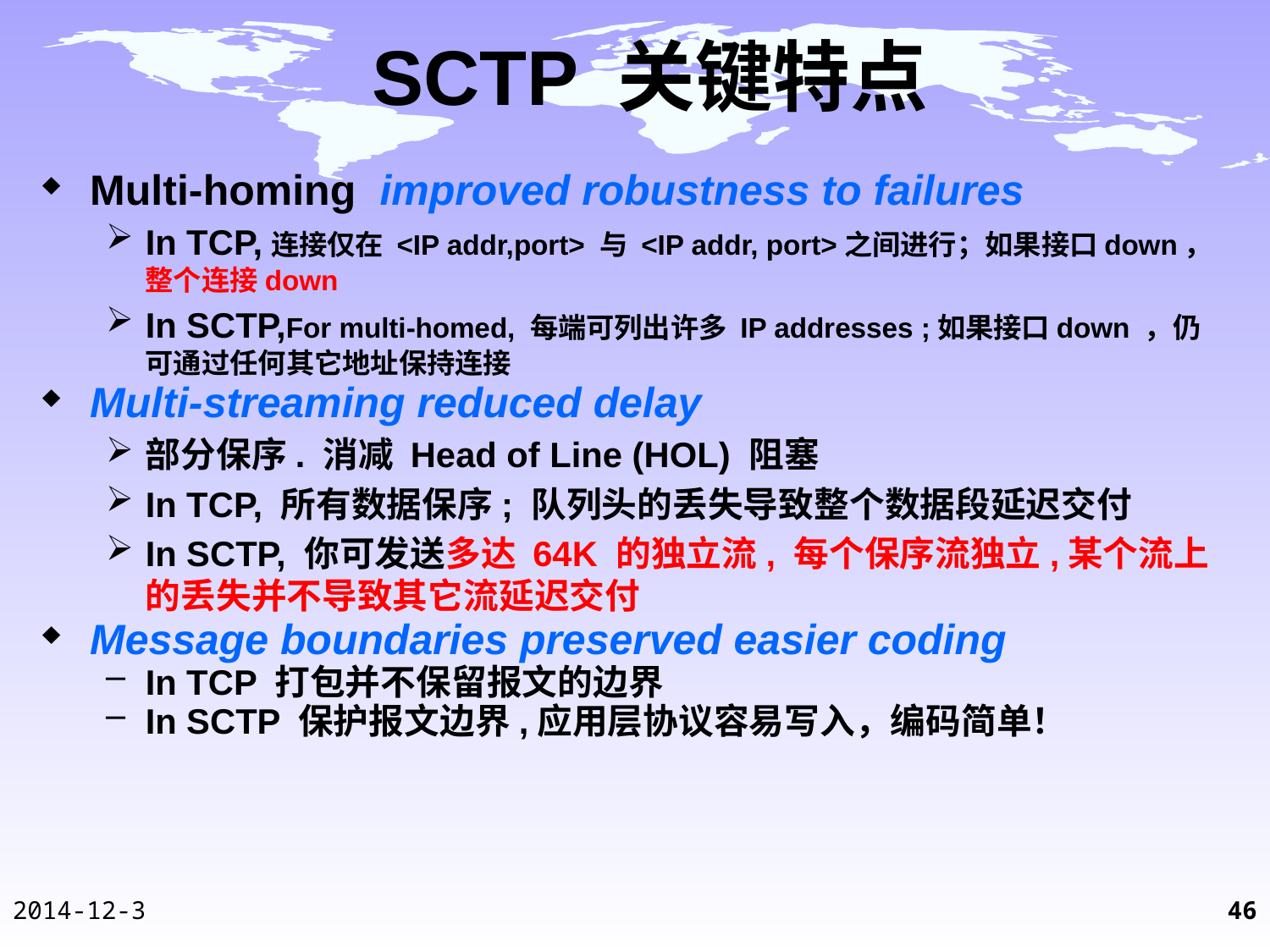

# SCTP 关键特点
Multi-homing  improved robustness to failures
In TCP,连接仅在 <IP addr,port> 与 <IP addr, port>之间进行；如果接口down，整个连接down
In SCTP,For multi-homed, 每端可列出许多 IP addresses ;如果接口down ，仍可通过任何其它地址保持连接
Multi-streaming reduced delay
部分保序. 消减 Head of Line (HOL) 阻塞
In TCP, 所有数据保序; 队列头的丢失导致整个数据段延迟交付
In SCTP, 你可发送多达 64K 的独立流, 每个保序流独立,某个流上的丢失并不导致其它流延迟交付
Message boundaries preserved easier coding
In TCP 打包并不保留报文的边界
In SCTP 保护报文边界,应用层协议容易写入，编码简单！
2014-12-3
46